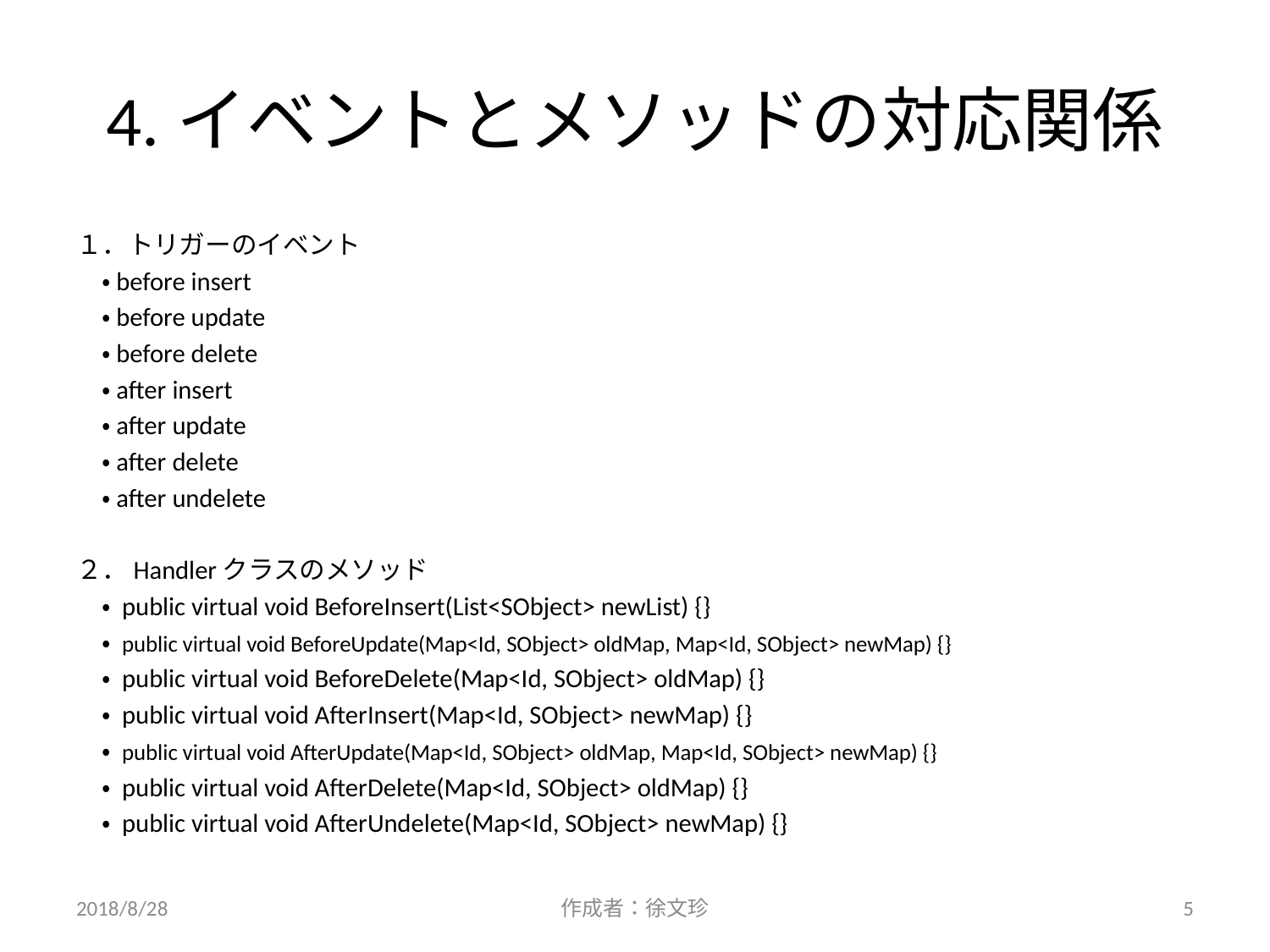

# 4.イベントとメソッドの対応関係
１．トリガーのイベント
　・before insert
　・before update
　・before delete
　・after insert
　・after update
　・after delete
　・after undelete

２．Handlerクラスのメソッド
　・ public virtual void BeforeInsert(List<SObject> newList) {}
　・ public virtual void BeforeUpdate(Map<Id, SObject> oldMap, Map<Id, SObject> newMap) {}
　・ public virtual void BeforeDelete(Map<Id, SObject> oldMap) {}
　・ public virtual void AfterInsert(Map<Id, SObject> newMap) {}
　・ public virtual void AfterUpdate(Map<Id, SObject> oldMap, Map<Id, SObject> newMap) {}
　・ public virtual void AfterDelete(Map<Id, SObject> oldMap) {}
　・ public virtual void AfterUndelete(Map<Id, SObject> newMap) {}

2018/8/28
作成者：徐文珍
5